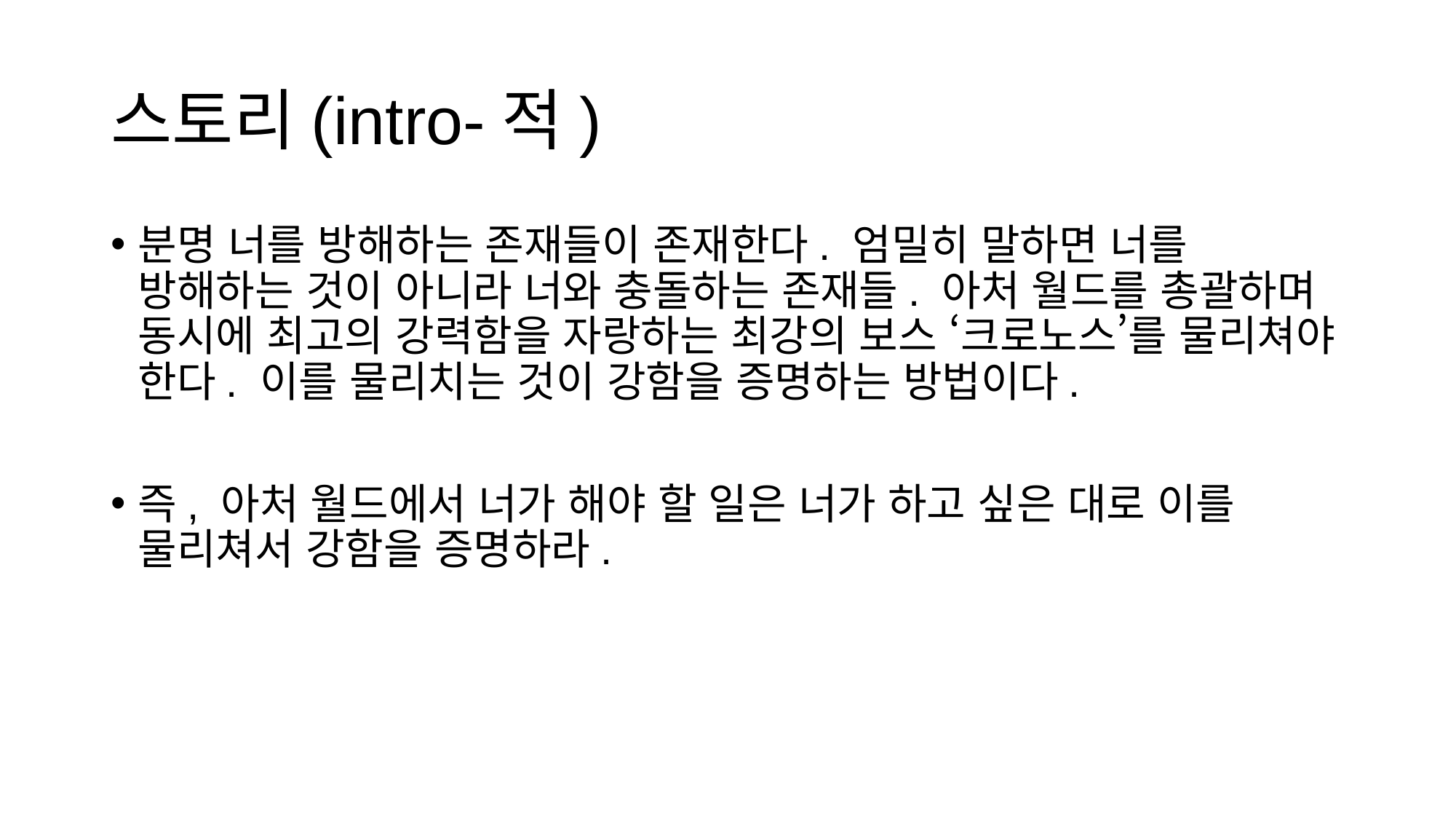

# 스토리(intro-적)
분명 너를 방해하는 존재들이 존재한다. 엄밀히 말하면 너를 방해하는 것이 아니라 너와 충돌하는 존재들. 아처 월드를 총괄하며 동시에 최고의 강력함을 자랑하는 최강의 보스 ‘크로노스’를 물리쳐야 한다. 이를 물리치는 것이 강함을 증명하는 방법이다.

즉, 아처 월드에서 너가 해야 할 일은 너가 하고 싶은 대로 이를 물리쳐서 강함을 증명하라.